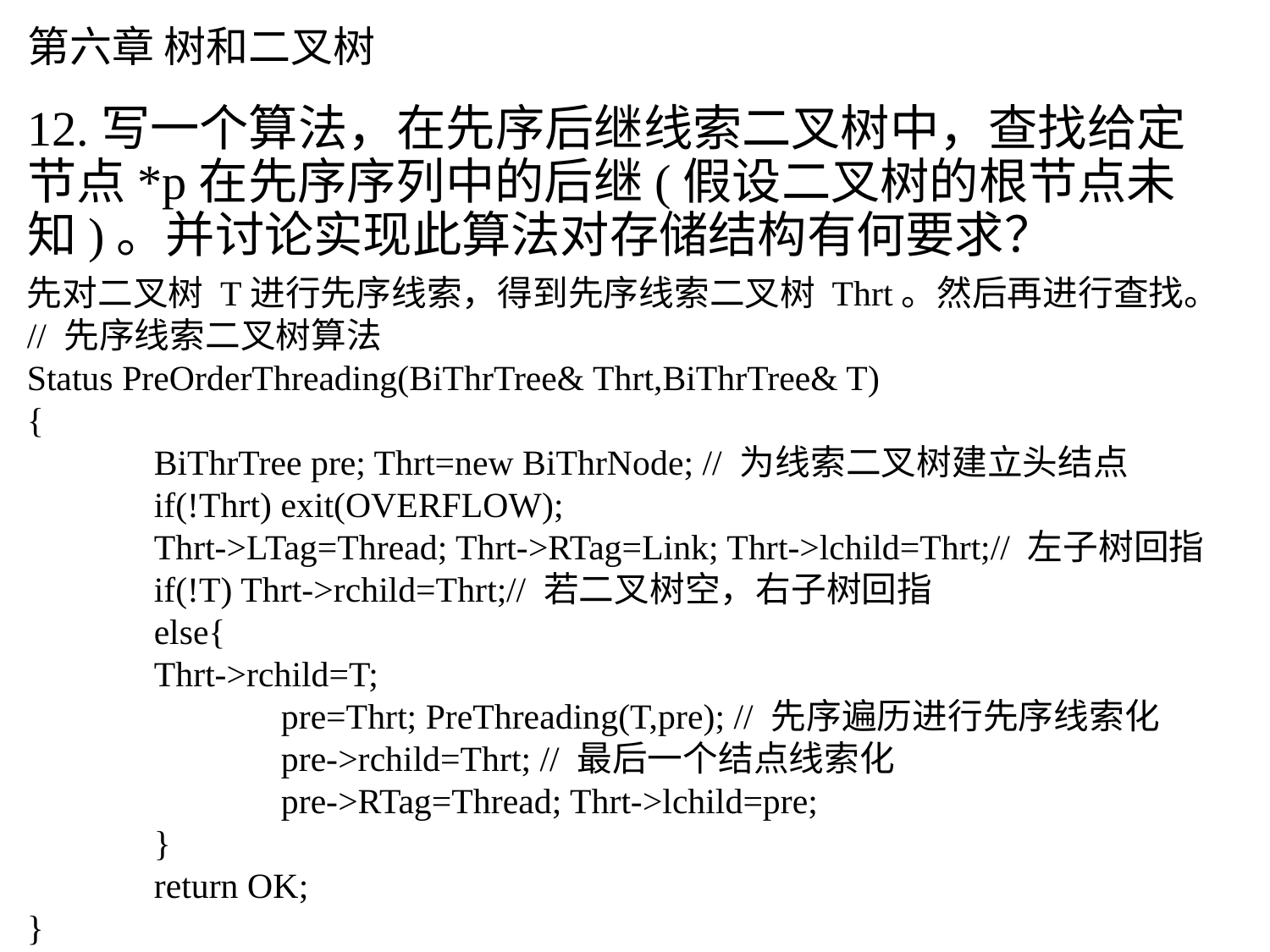

# 第六章 树和二叉树
12.写一个算法，在先序后继线索二叉树中，查找给定节点*p在先序序列中的后继(假设二叉树的根节点未知)。并讨论实现此算法对存储结构有何要求？

先对二叉树 T进行先序线索，得到先序线索二叉树 Thrt。然后再进行查找。
// 先序线索二叉树算法
Status PreOrderThreading(BiThrTree& Thrt,BiThrTree& T)
{
	BiThrTree pre; Thrt=new BiThrNode; // 为线索二叉树建立头结点
	if(!Thrt) exit(OVERFLOW);
	Thrt->LTag=Thread; Thrt->RTag=Link; Thrt->lchild=Thrt;// 左子树回指
	if(!T) Thrt->rchild=Thrt;// 若二叉树空，右子树回指
	else{
	Thrt->rchild=T;
		pre=Thrt; PreThreading(T,pre); // 先序遍历进行先序线索化
		pre->rchild=Thrt; // 最后一个结点线索化
		pre->RTag=Thread; Thrt->lchild=pre;
	}
	return OK;
}